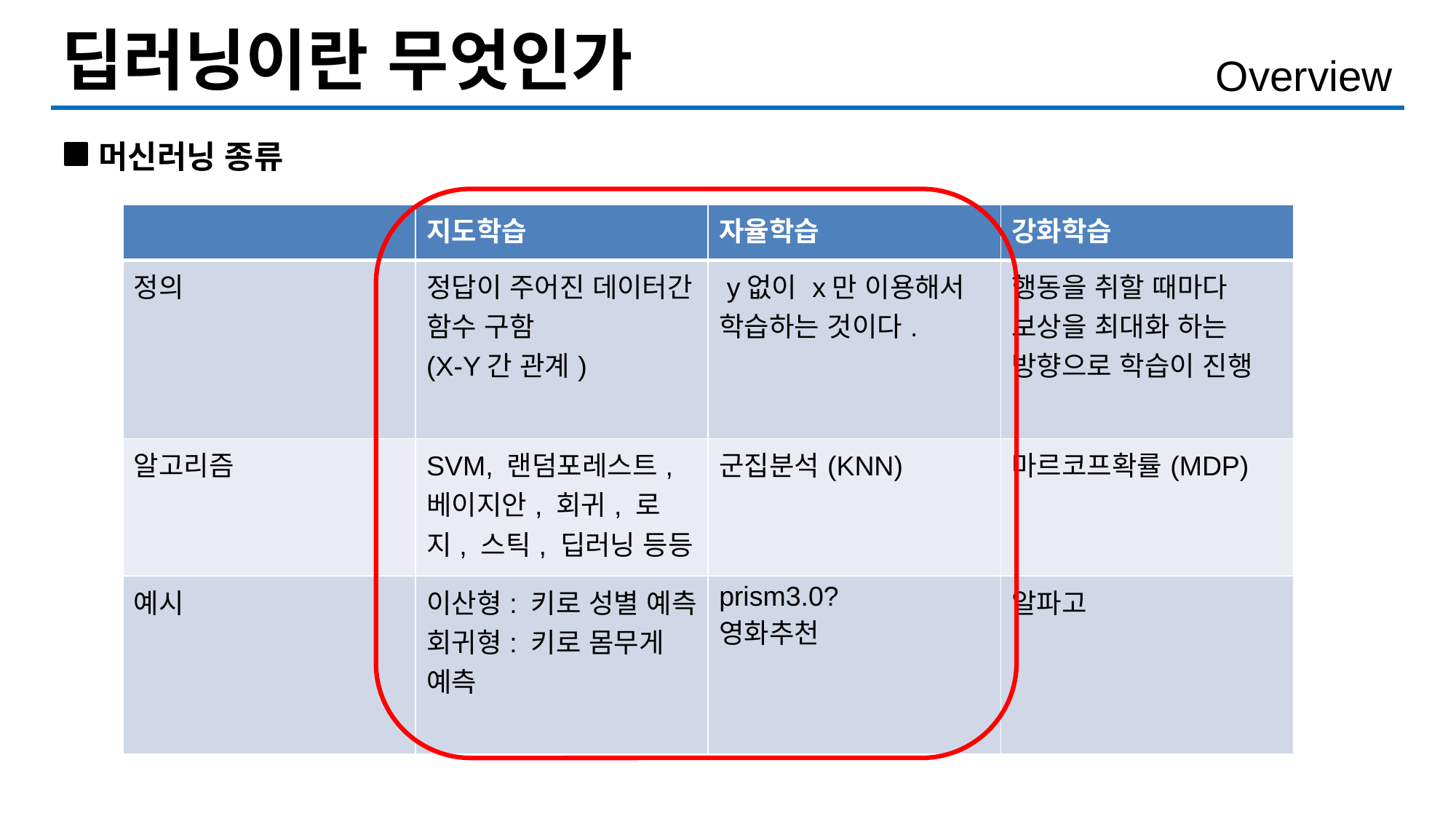

딥러닝이란 무엇인가

Overview
머신러닝 종류

|  | 지도학습 | 자율학습 | 강화학습 |
| --- | --- | --- | --- |
| 정의 | 정답이 주어진 데이터간 함수 구함 (X-Y간 관계) | y없이 x만 이용해서 학습하는 것이다. | 행동을 취할 때마다  보상을 최대화 하는 방향으로 학습이 진행 |
| 알고리즘 | SVM, 랜덤포레스트, 베이지안, 회귀, 로지, 스틱, 딥러닝 등등 | 군집분석(KNN) | 마르코프확률(MDP) |
| 예시 | 이산형: 키로 성별 예측 회귀형: 키로 몸무게 예측 | prism3.0? 영화추천 | 알파고 |
5